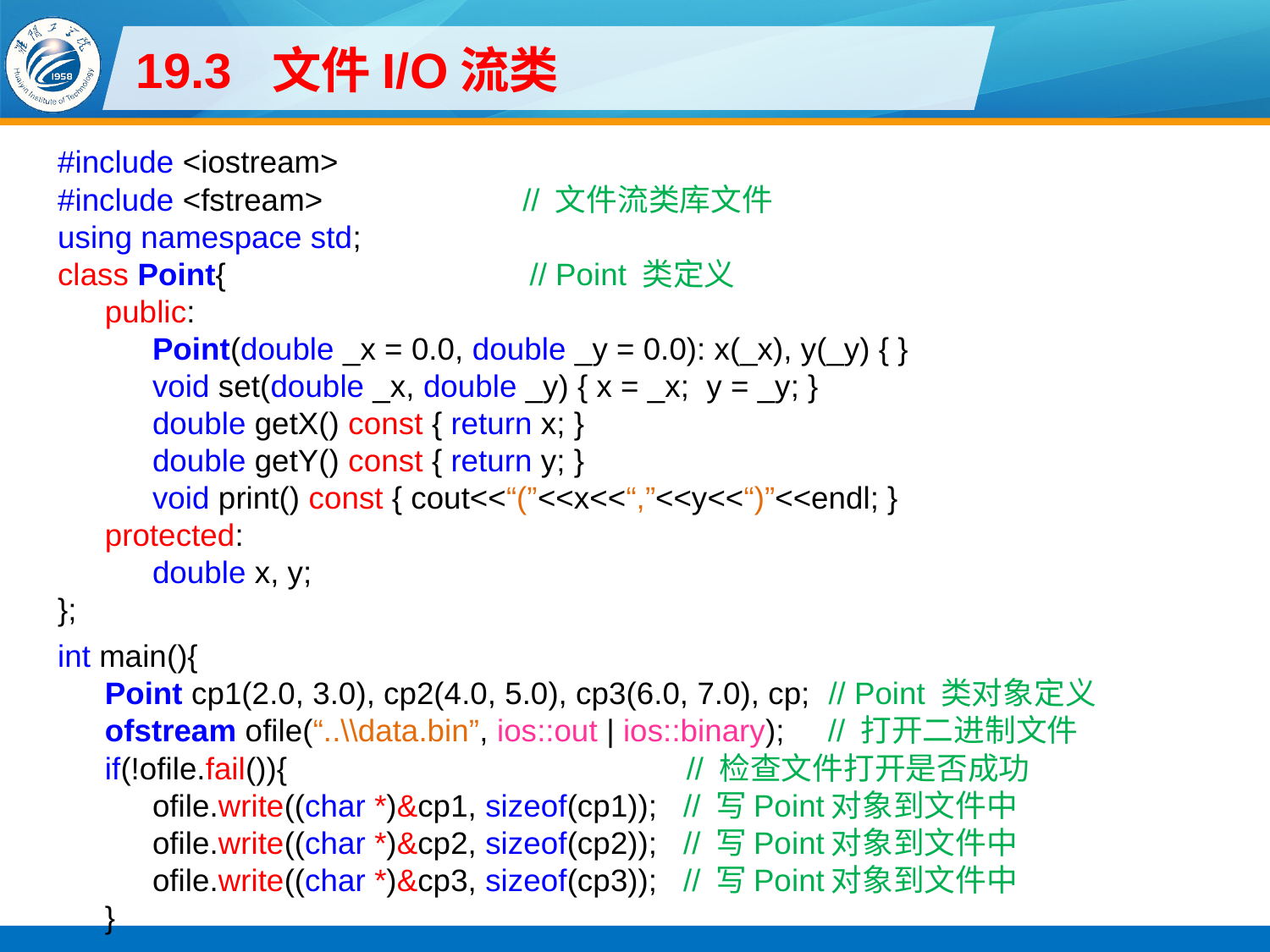

# 19.3  文件I/O流类
#include <iostream>
#include <fstream>                       // 文件流类库文件
using namespace std;
class Point{                                   // Point 类定义
public:
Point(double _x = 0.0, double _y = 0.0): x(_x), y(_y) { }
void set(double _x, double _y) { x = _x;  y = _y; }
double getX() const { return x; }
double getY() const { return y; }
void print() const { cout<<“(”<<x<<“,”<<y<<“)”<<endl; }
protected:
double x, y;
};
int main(){
Point cp1(2.0, 3.0), cp2(4.0, 5.0), cp3(6.0, 7.0), cp;  // Point 类对象定义
ofstream ofile(“..\\data.bin”, ios::out | ios::binary);     // 打开二进制文件
if(!ofile.fail()){                                              // 检查文件打开是否成功
ofile.write((char *)&cp1, sizeof(cp1));   // 写Point对象到文件中
ofile.write((char *)&cp2, sizeof(cp2));   // 写Point对象到文件中
ofile.write((char *)&cp3, sizeof(cp3));   // 写Point对象到文件中
}